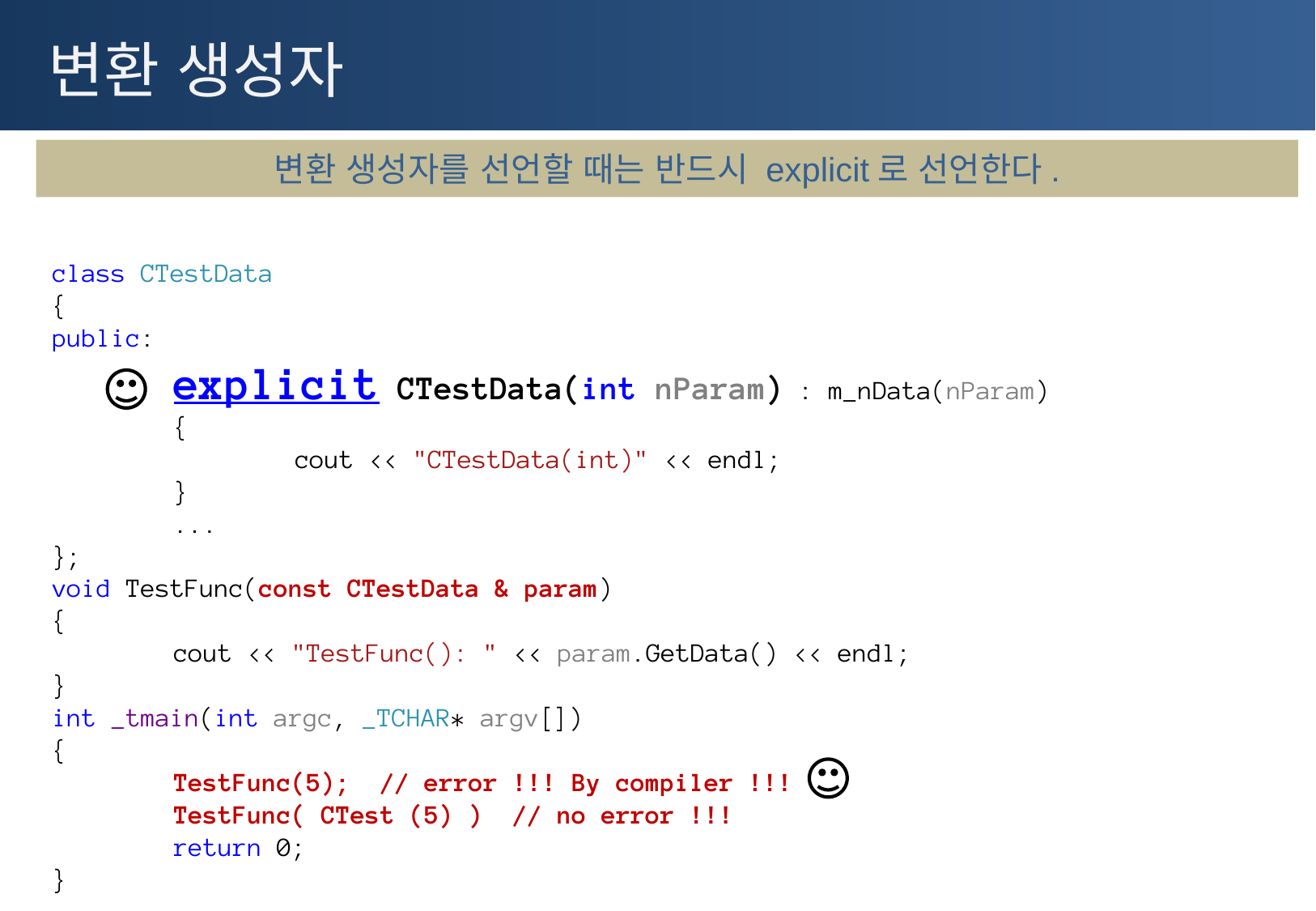

# 변환 생성자
변환 생성자를 선언할 때는 반드시 explicit로 선언한다.
class CTestData
{
public:
	explicit CTestData(int nParam) : m_nData(nParam)
	{
		cout << "CTestData(int)" << endl;
	}
	...
};
void TestFunc(const CTestData & param)
{
	cout << "TestFunc(): " << param.GetData() << endl;
}
int _tmain(int argc, _TCHAR* argv[])
{
	TestFunc(5);  // error !!! By compiler !!!
	TestFunc( CTest (5) )  // no error !!!
	return 0;
}